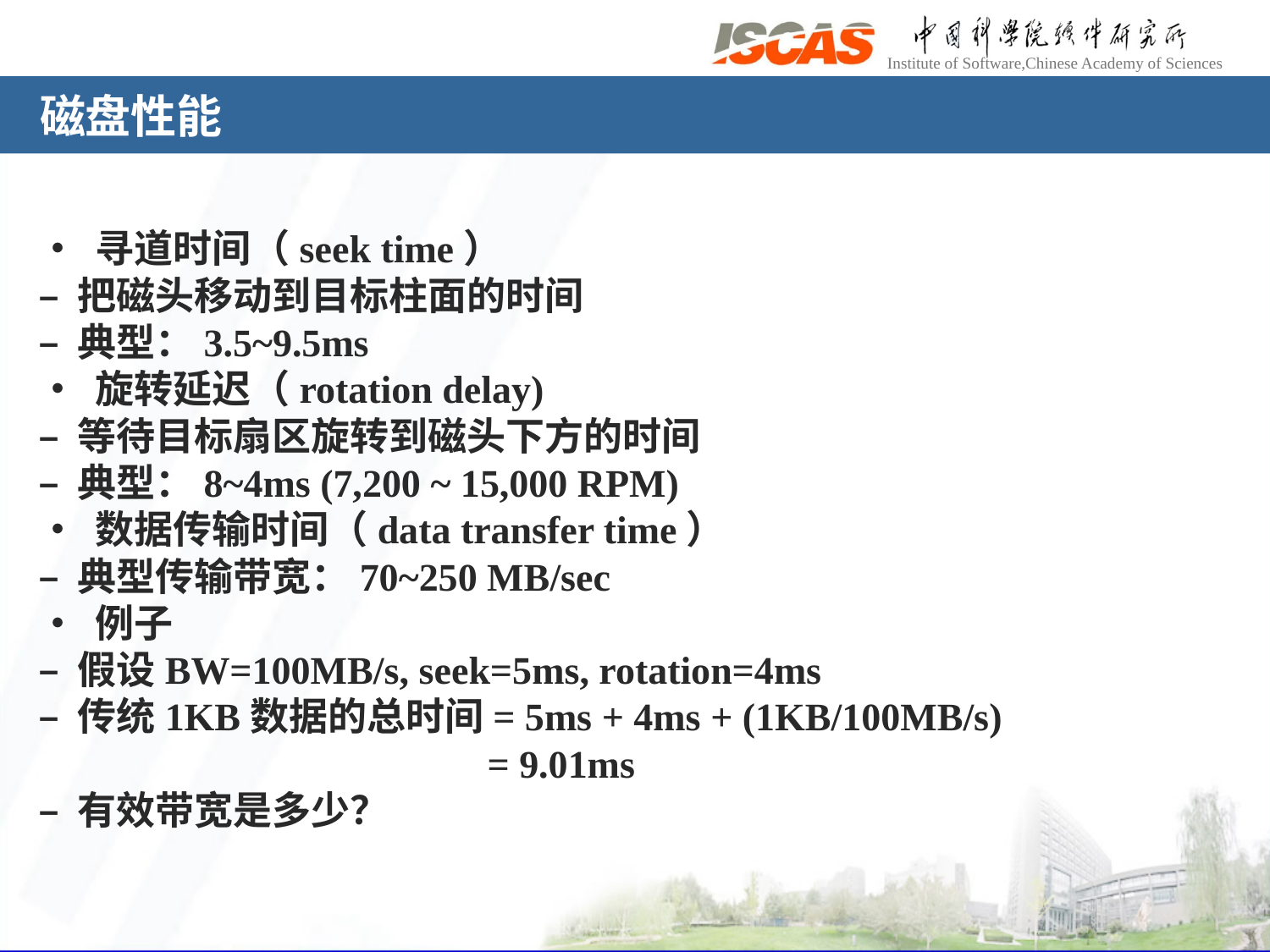

# 磁盘性能
• 寻道时间（seek time）
– 把磁头移动到目标柱面的时间
– 典型：3.5~9.5ms
• 旋转延迟（rotation delay)
– 等待目标扇区旋转到磁头下方的时间
– 典型：8~4ms (7,200 ~ 15,000 RPM)
• 数据传输时间（data transfer time）
– 典型传输带宽：70~250 MB/sec
• 例子
– 假设BW=100MB/s, seek=5ms, rotation=4ms
– 传统1KB数据的总时间= 5ms + 4ms + (1KB/100MB/s)
			       = 9.01ms
– 有效带宽是多少？